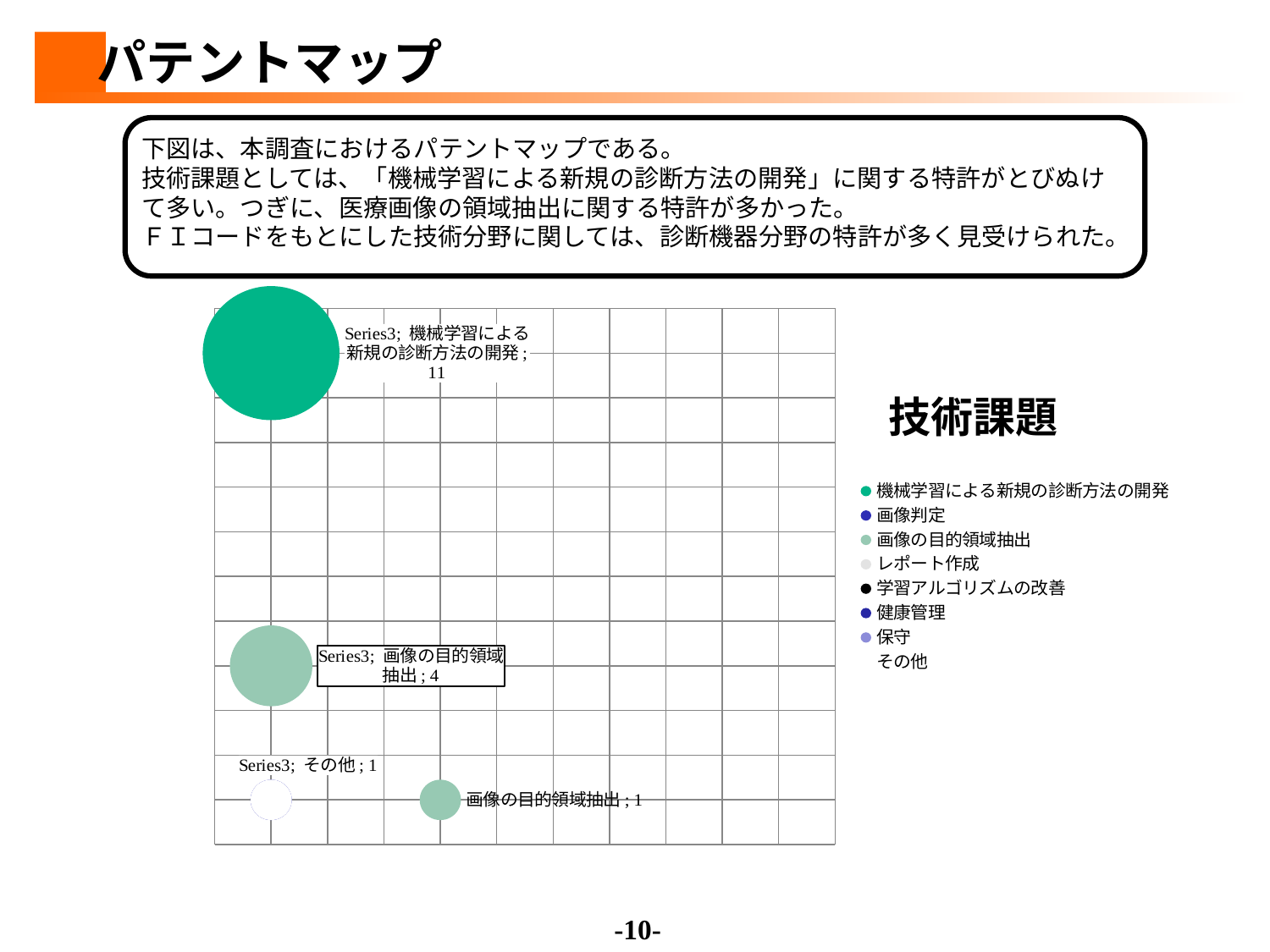

パテントマップ

下図は、本調査におけるパテントマップである。
技術課題としては、「機械学習による新規の診断方法の開発」に関する特許がとびぬけて多い。つぎに、医療画像の領域抽出に関する特許が多かった。
ＦＩコードをもとにした技術分野に関しては、診断機器分野の特許が多く見受けられた。

### Chart

| Category | 機械学習による新規の診断方法の開発 | 画像判定 | 画像の目的領域抽出 | レポート作成 | 学習アルゴリズムの改善 | 健康管理 | 保守 | その他 |
|---|---|---|---|---|---|---|---|---|
技術課題
-10-